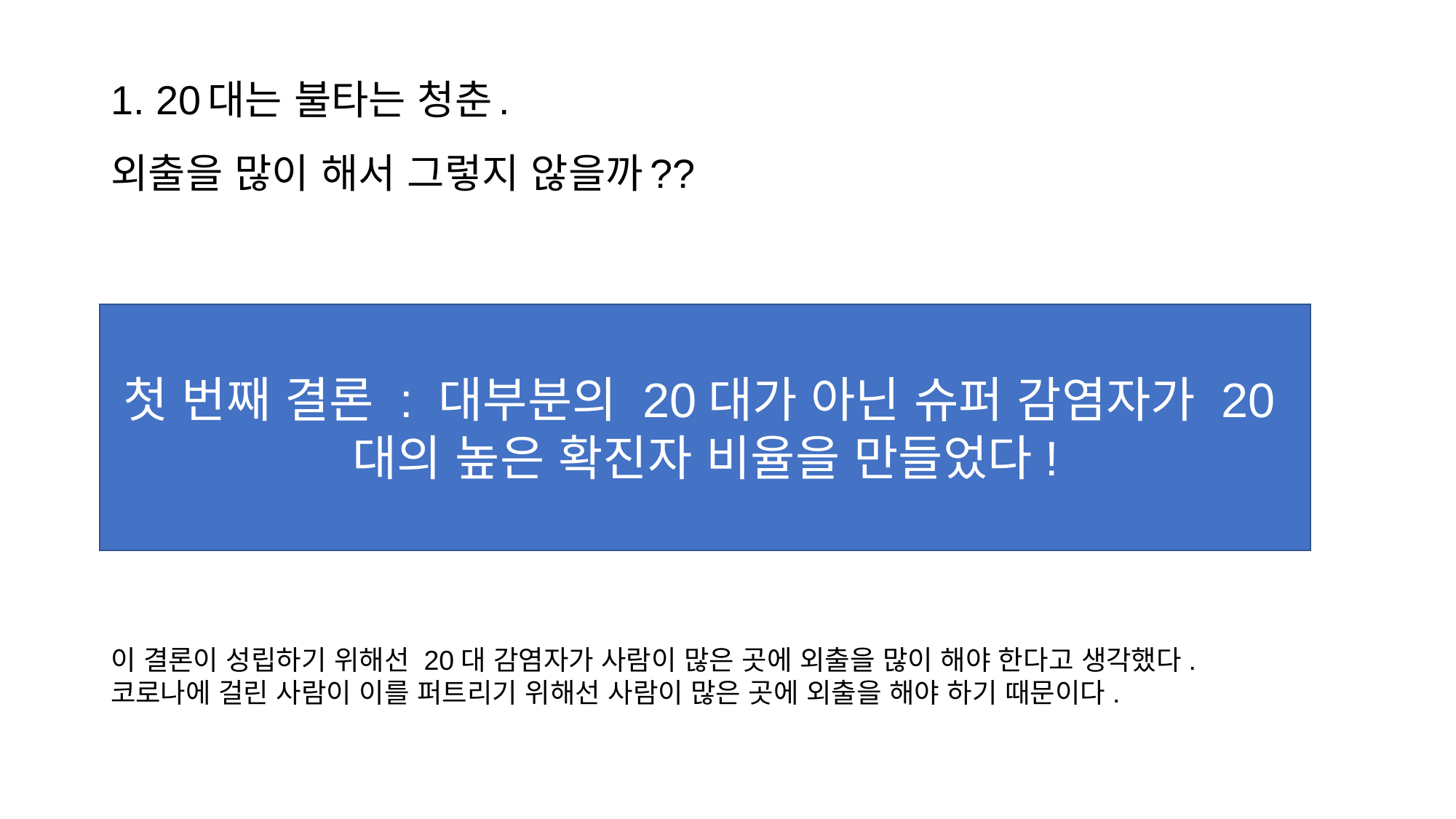

# 1. 20대는 불타는 청춘. 외출을 많이 해서 그렇지 않을까??
첫 번째 결론 : 대부분의 20대가 아닌 슈퍼 감염자가 20대의 높은 확진자 비율을 만들었다!
이 결론이 성립하기 위해선 20대 감염자가 사람이 많은 곳에 외출을 많이 해야 한다고 생각했다.
코로나에 걸린 사람이 이를 퍼트리기 위해선 사람이 많은 곳에 외출을 해야 하기 때문이다.